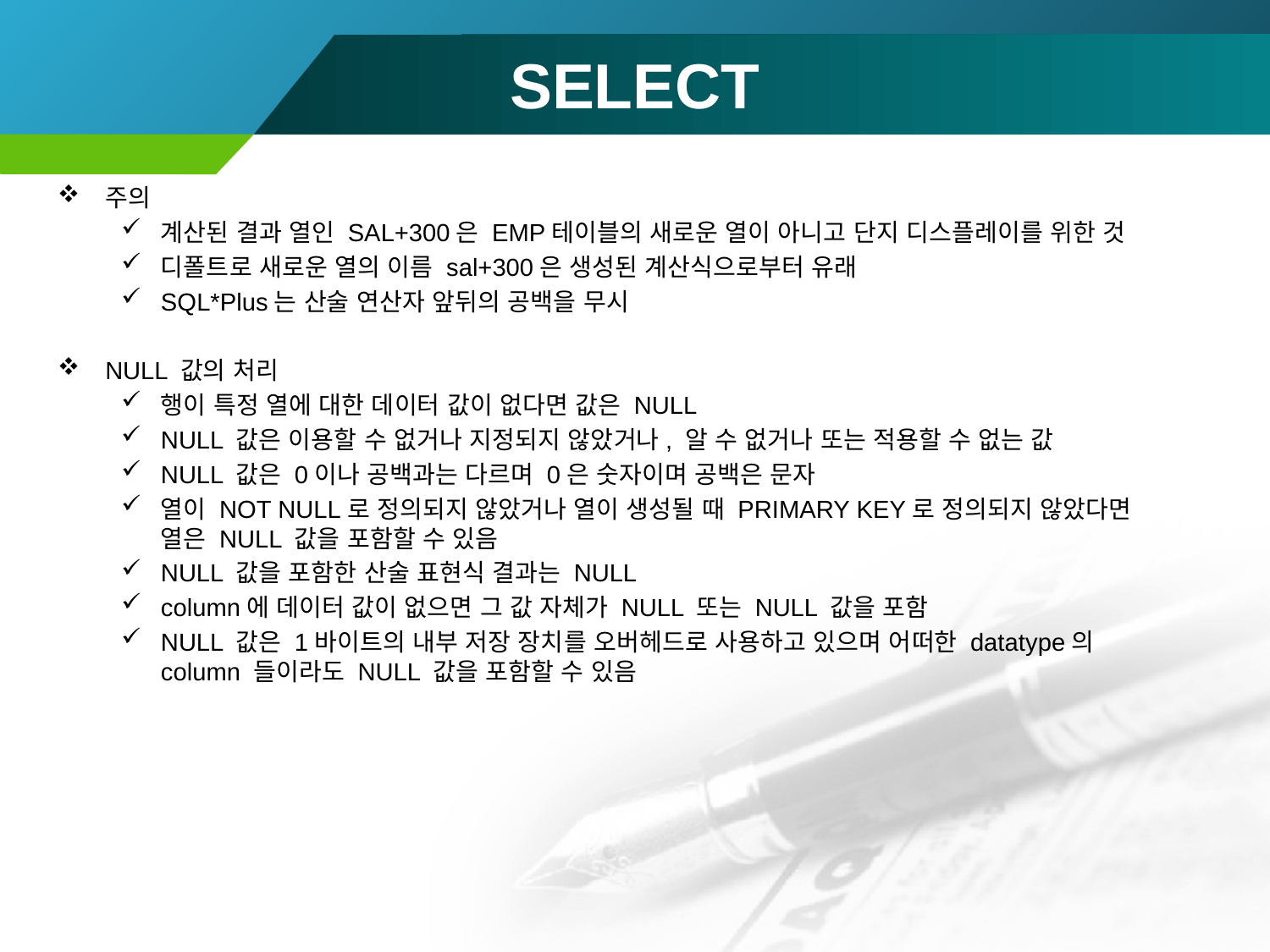

SELECT
주의
계산된 결과 열인 SAL+300은 EMP테이블의 새로운 열이 아니고 단지 디스플레이를 위한 것
디폴트로 새로운 열의 이름 sal+300은 생성된 계산식으로부터 유래
SQL*Plus는 산술 연산자 앞뒤의 공백을 무시

NULL 값의 처리
행이 특정 열에 대한 데이터 값이 없다면 값은 NULL
NULL 값은 이용할 수 없거나 지정되지 않았거나, 알 수 없거나 또는 적용할 수 없는 값
NULL 값은 0이나 공백과는 다르며 0은 숫자이며 공백은 문자
열이 NOT NULL로 정의되지 않았거나 열이 생성될 때 PRIMARY KEY로 정의되지 않았다면 열은 NULL 값을 포함할 수 있음
NULL 값을 포함한 산술 표현식 결과는 NULL
column에 데이터 값이 없으면 그 값 자체가 NULL 또는 NULL 값을 포함
NULL 값은 1바이트의 내부 저장 장치를 오버헤드로 사용하고 있으며 어떠한 datatype의 column 들이라도 NULL 값을 포함할 수 있음